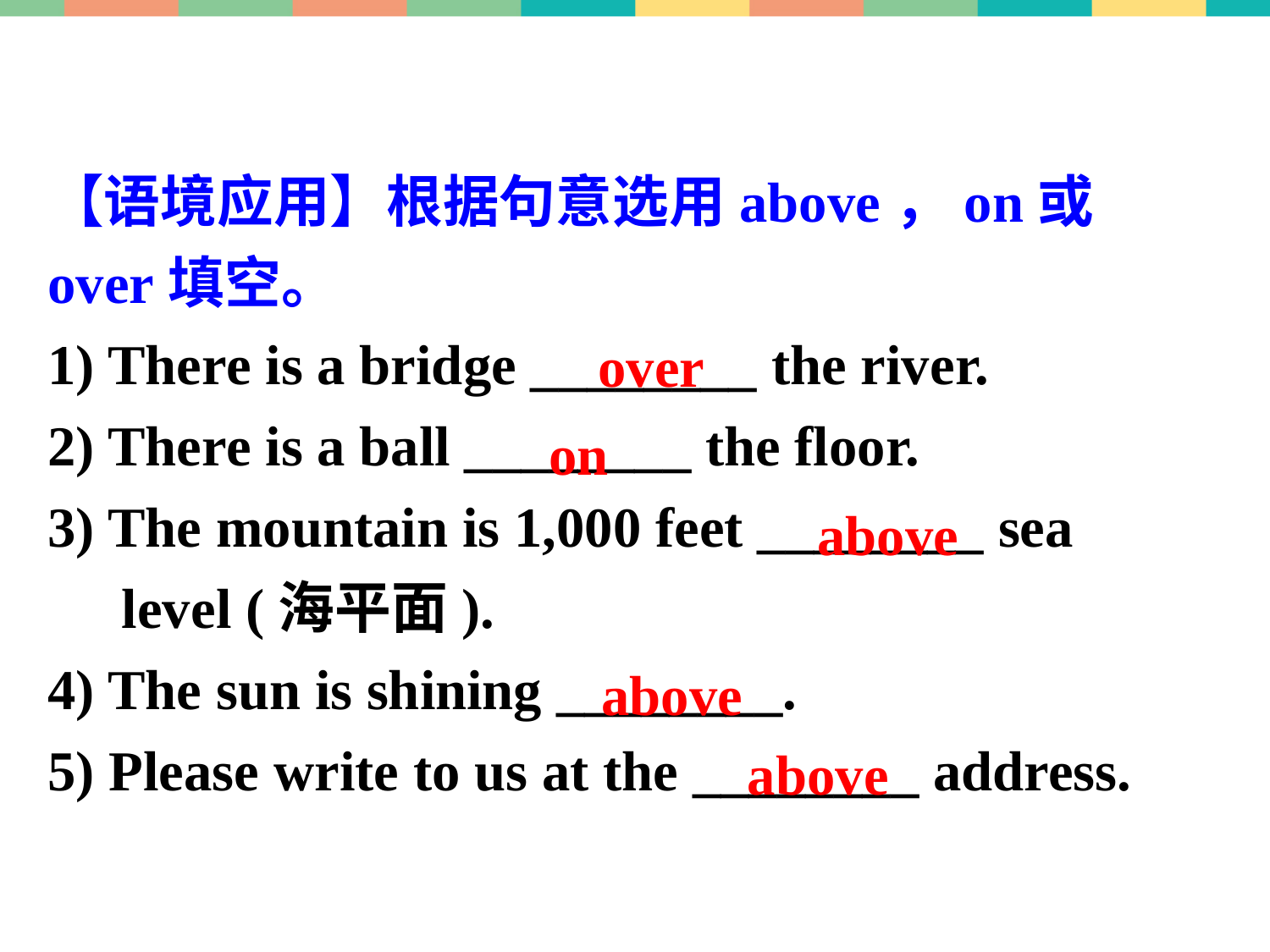

【语境应用】根据句意选用above，on或over填空。
1) There is a bridge ________ the river.
2) There is a ball ________ the floor.
3) The mountain is 1,000 feet ________ sea level (海平面).
4) The sun is shining ________.
5) Please write to us at the ________ address.
over
on
above
above
above